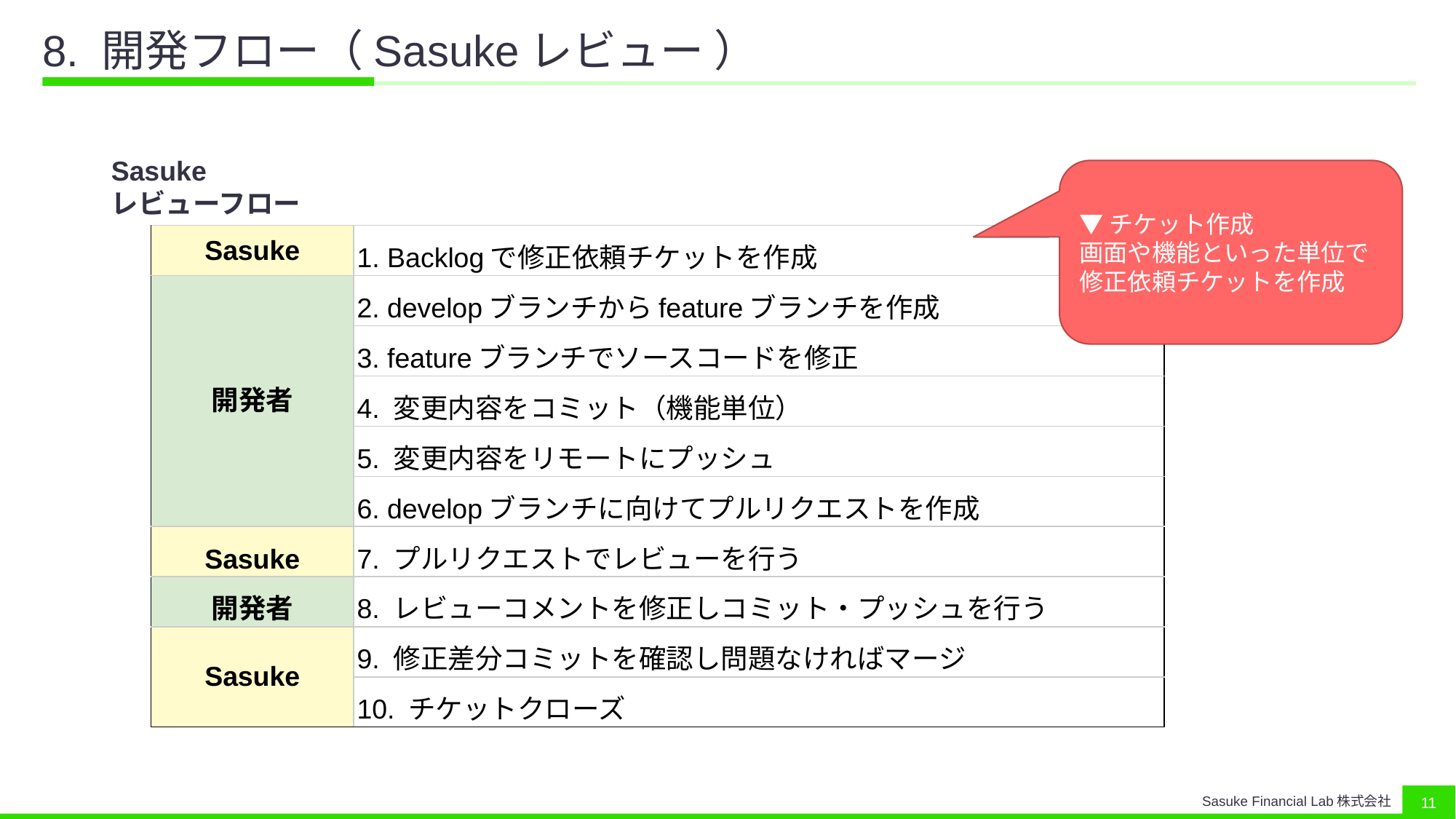

# 8. 開発フロー（Sasukeレビュー ）
Sasuke
レビューフロー
▼チケット作成
画面や機能といった単位で修正依頼チケットを作成
| Sasuke | 1. Backlogで修正依頼チケットを作成 |
| --- | --- |
| 開発者 | 2. developブランチからfeatureブランチを作成 |
|  | 3. featureブランチでソースコードを修正 |
|  | 4. 変更内容をコミット（機能単位） |
|  | 5. 変更内容をリモートにプッシュ |
|  | 6. developブランチに向けてプルリクエストを作成 |
| Sasuke | 7. プルリクエストでレビューを行う |
| 開発者 | 8. レビューコメントを修正しコミット・プッシュを行う |
| Sasuke | 9. 修正差分コミットを確認し問題なければマージ |
|  | 10. チケットクローズ |
11
Sasuke Financial Lab株式会社